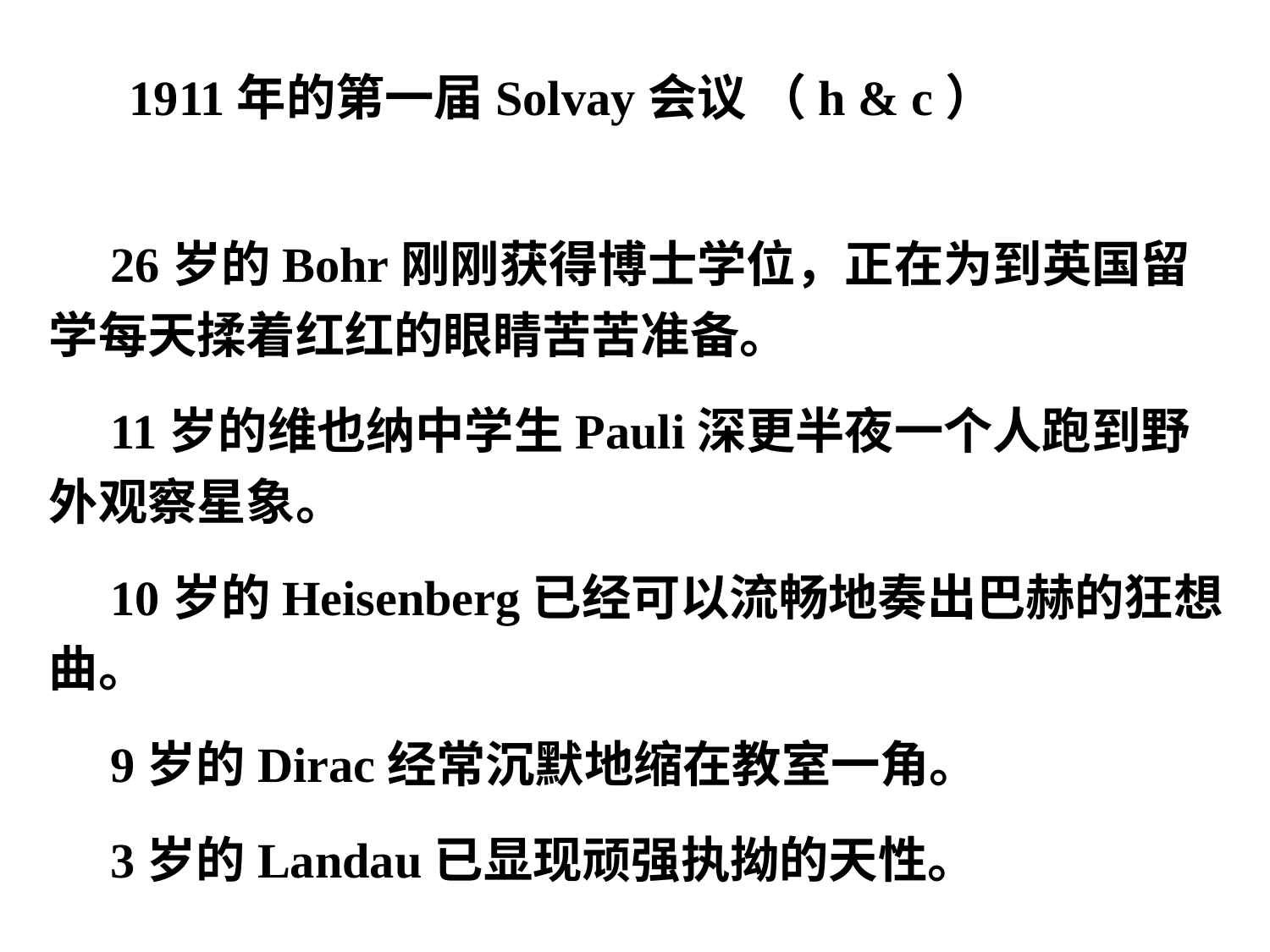

1911年的第一届Solvay会议 （h & c）
     26岁的Bohr刚刚获得博士学位，正在为到英国留学每天揉着红红的眼睛苦苦准备。
     11岁的维也纳中学生Pauli深更半夜一个人跑到野外观察星象。
     10岁的Heisenberg已经可以流畅地奏出巴赫的狂想曲。
     9岁的Dirac经常沉默地缩在教室一角。
     3岁的Landau已显现顽强执拗的天性。